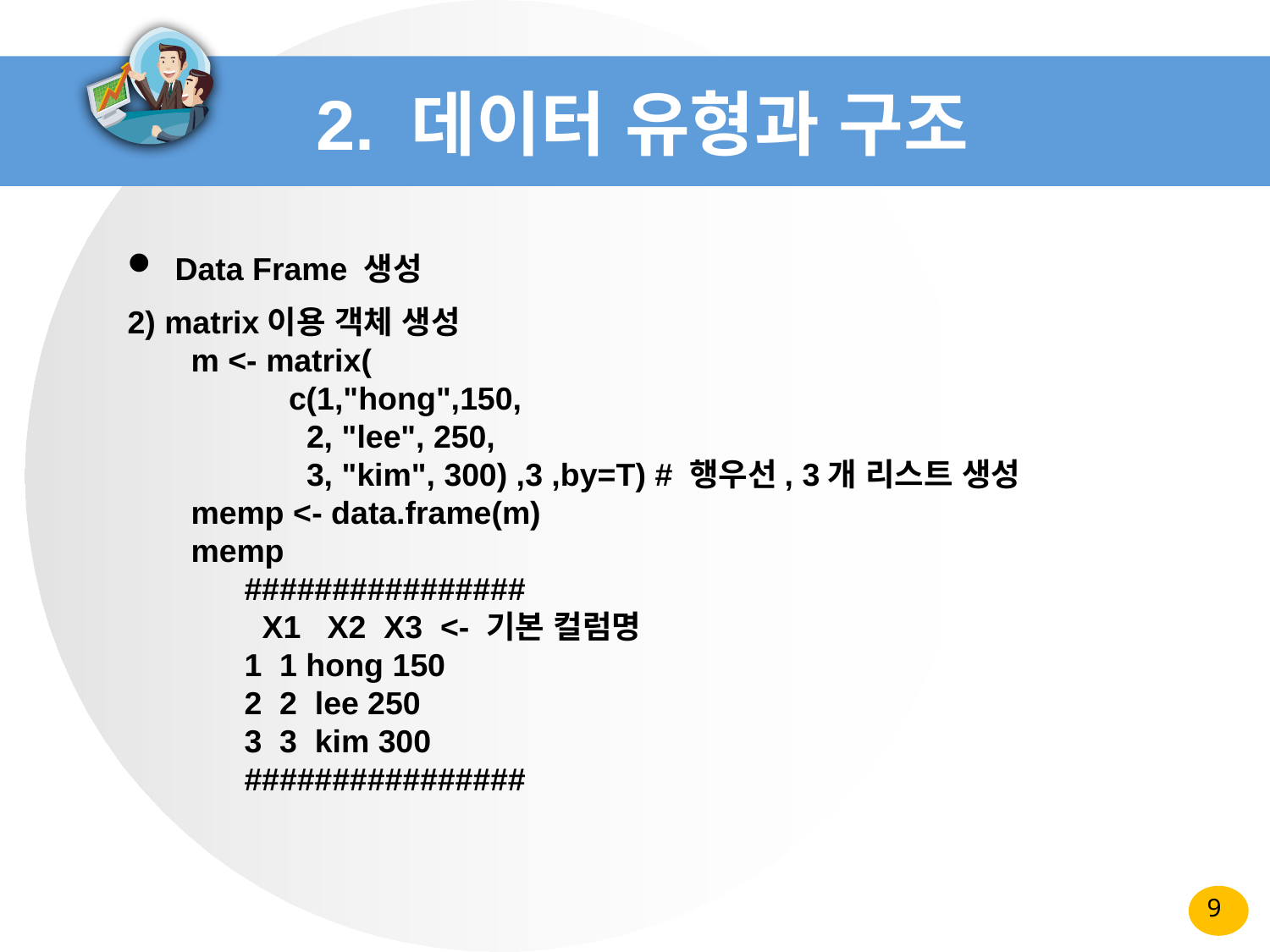

# 2. 데이터 유형과 구조
Data Frame 생성
2) matrix이용 객체 생성
m <- matrix(
           c(1,"hong",150,
             2, "lee", 250,
             3, "kim", 300) ,3 ,by=T) # 행우선, 3개 리스트 생성
memp <- data.frame(m)
memp
      ################
        X1   X2  X3  <- 기본 컬럼명
      1  1 hong 150
      2  2  lee 250
      3  3  kim 300
      ################
9